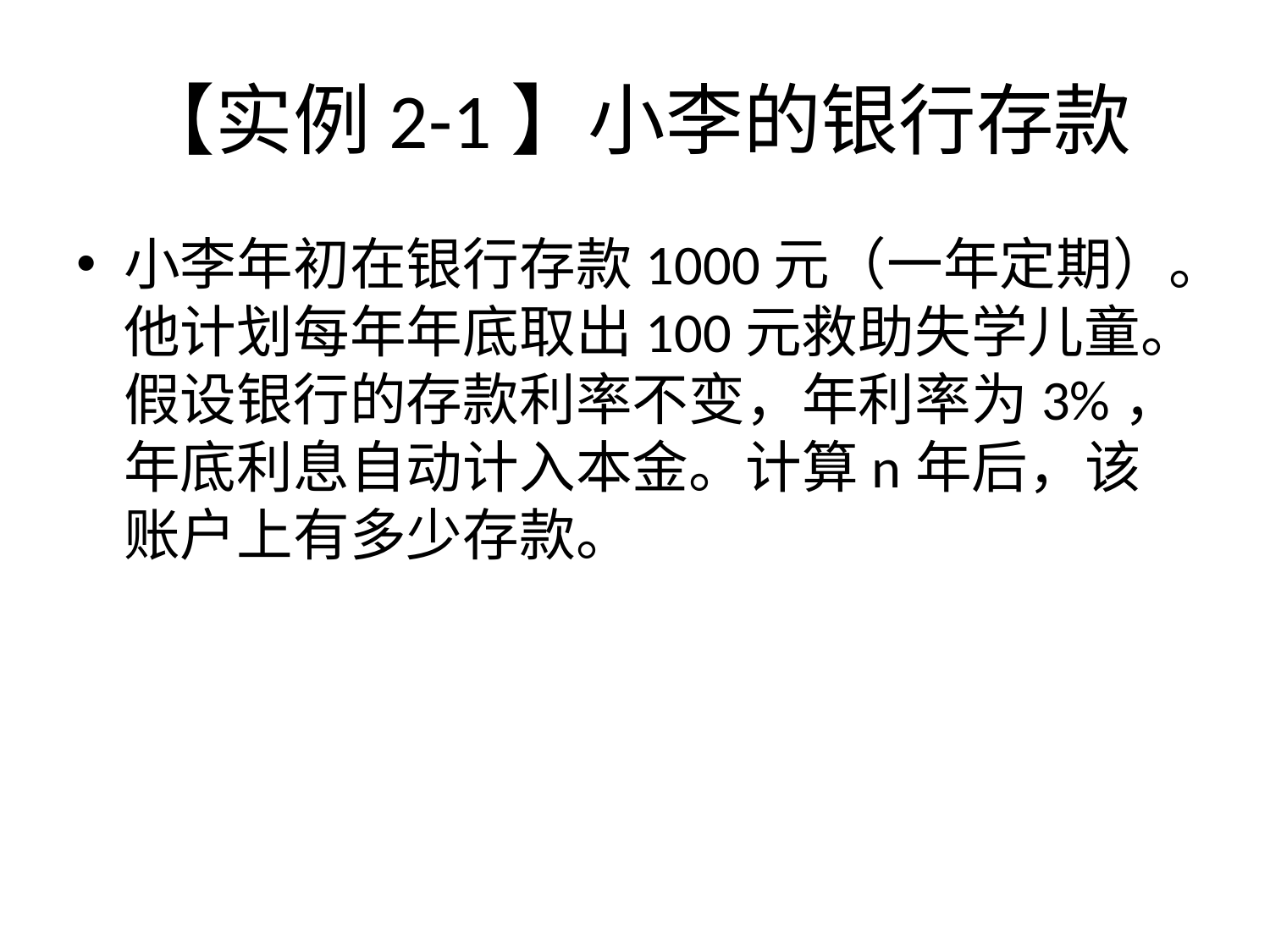

# 【实例2-1】小李的银行存款
小李年初在银行存款1000元（一年定期）。他计划每年年底取出100元救助失学儿童。假设银行的存款利率不变，年利率为3%，年底利息自动计入本金。计算n年后，该账户上有多少存款。